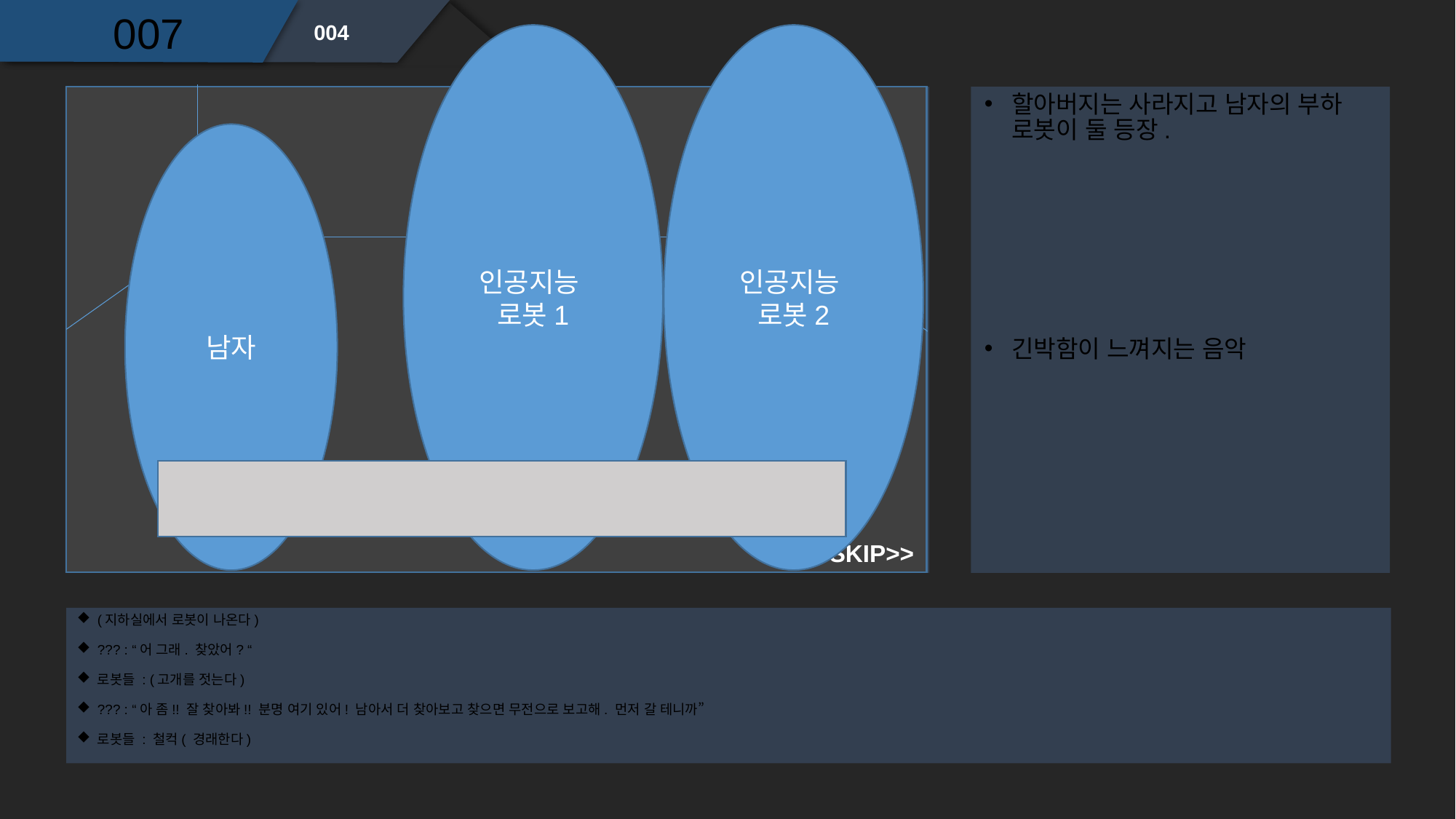

007
004
인공지능
로봇1
인공지능
로봇2

할아버지는 사라지고 남자의 부하 로봇이 둘 등장.

남자
긴박함이 느껴지는 음악

SKIP>>
(지하실에서 로봇이 나온다)
??? : “어 그래. 찾았어? “
로봇들 : (고개를 젓는다)
??? : “아 좀!! 잘 찾아봐!! 분명 여기 있어! 남아서 더 찾아보고 찾으면 무전으로 보고해. 먼저 갈 테니까”
로봇들 : 철컥( 경래한다)